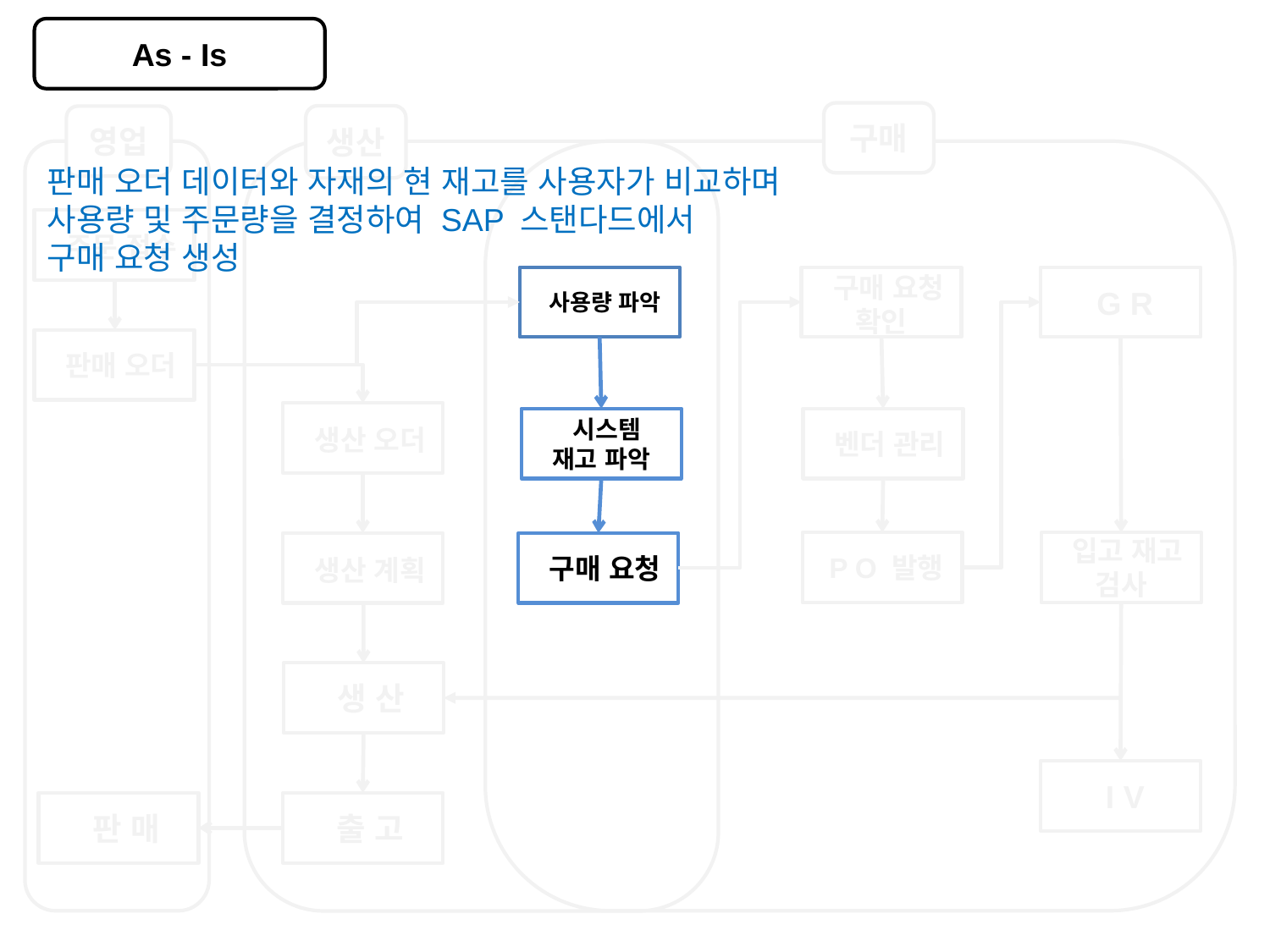

As - Is
구매
생산
영업

판매 오더 데이터와 자재의 현 재고를 사용자가 비교하며
사용량 및 주문량을 결정하여 SAP 스탠다드에서
구매 요청 생성
 주문 접수
 사용량 파악
 구매 요청 확인
 G R
 판매 오더
 생산 오더
 시스템
재고 파악
 벤더 관리
 P O 발행
 입고 재고 검사
 생산 계획
 구매 요청
 생 산
 I V
 판 매
 출 고